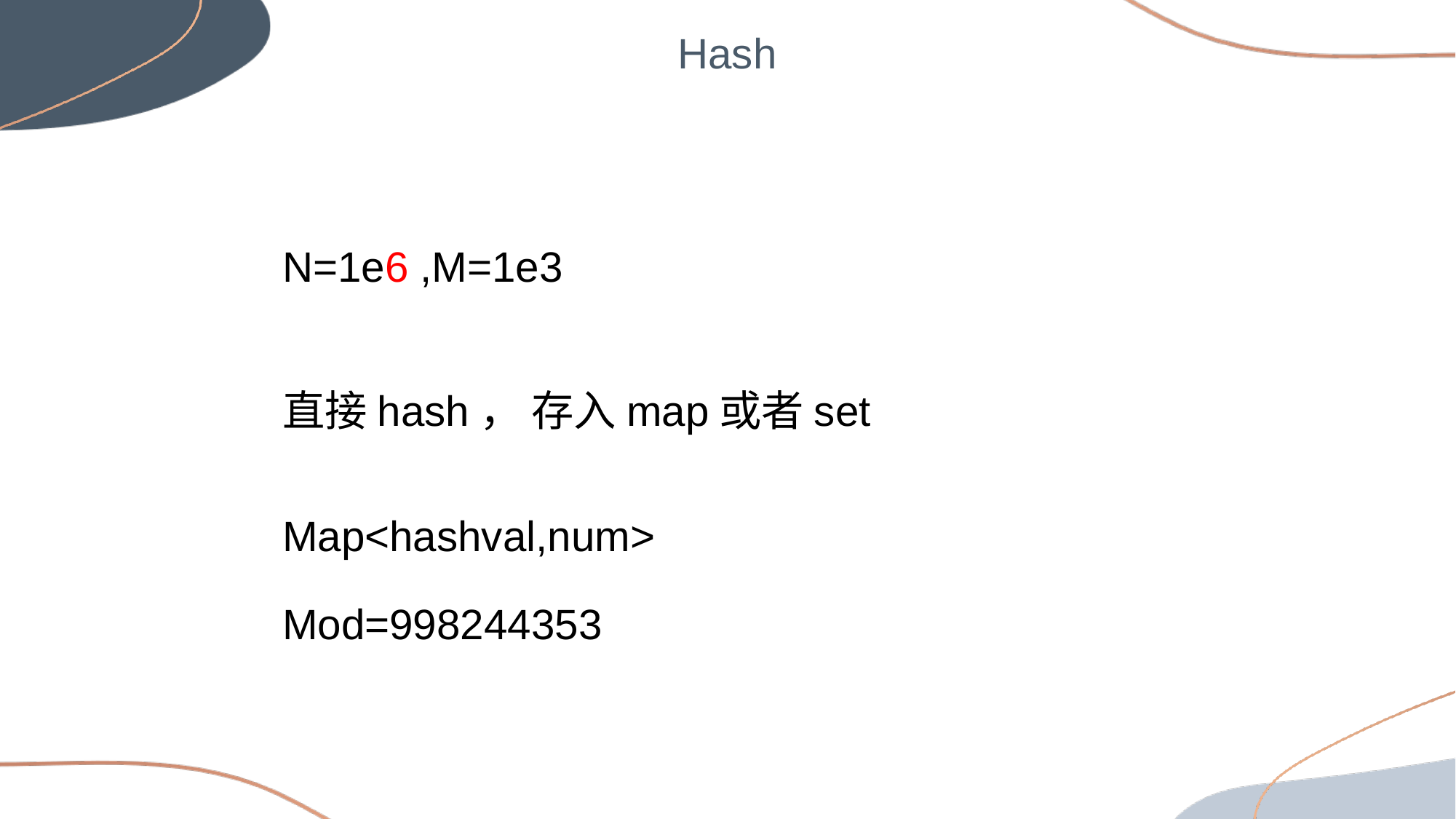

Hash
N=1e6 ,M=1e3
直接hash， 存入map或者set
Map<hashval,num>
Mod=998244353